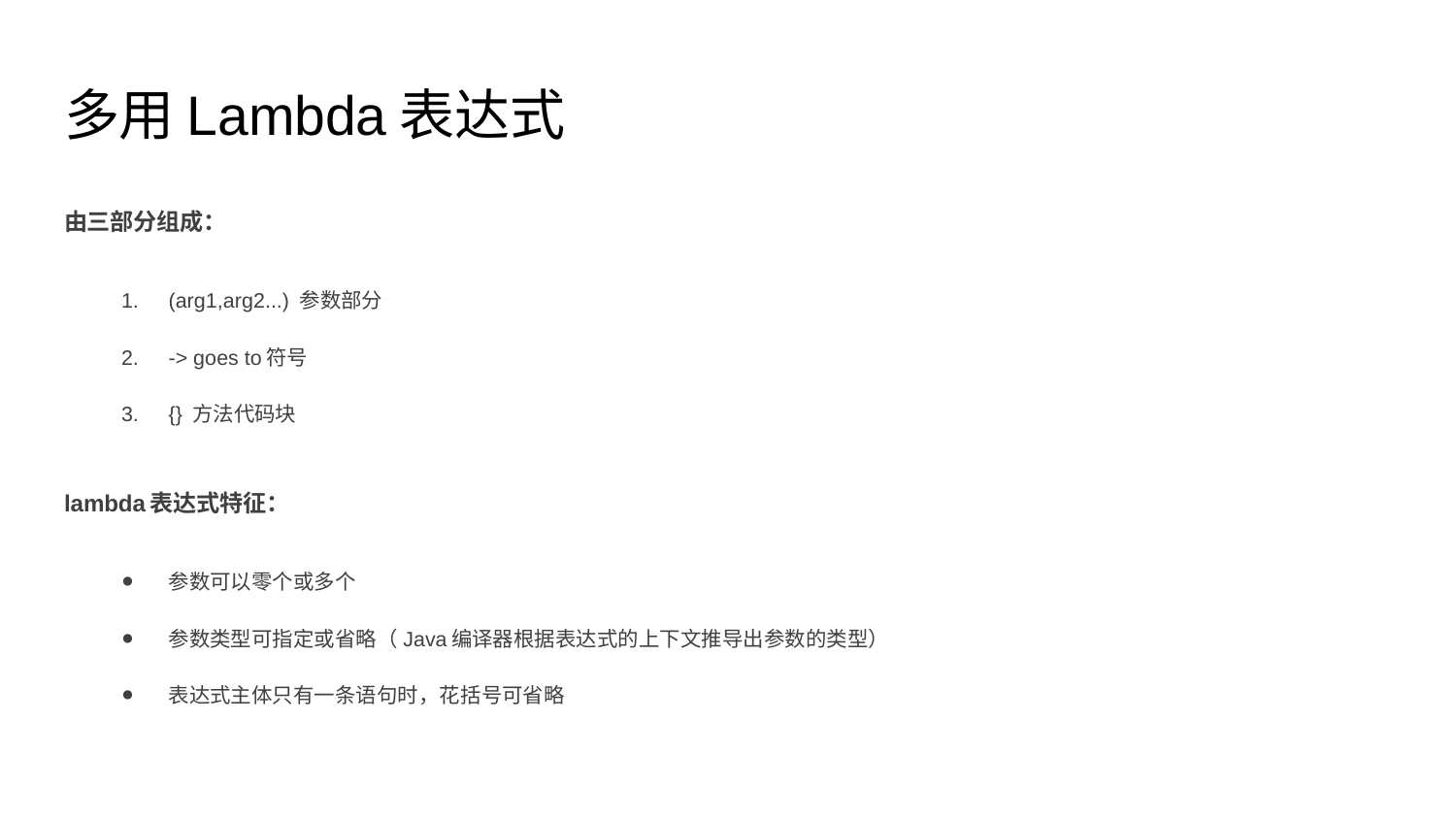

# 多用Lambda表达式
由三部分组成：
(arg1,arg2...) 参数部分
-> goes to符号
{} 方法代码块
lambda表达式特征：
参数可以零个或多个
参数类型可指定或省略（Java编译器根据表达式的上下文推导出参数的类型）
表达式主体只有一条语句时，花括号可省略